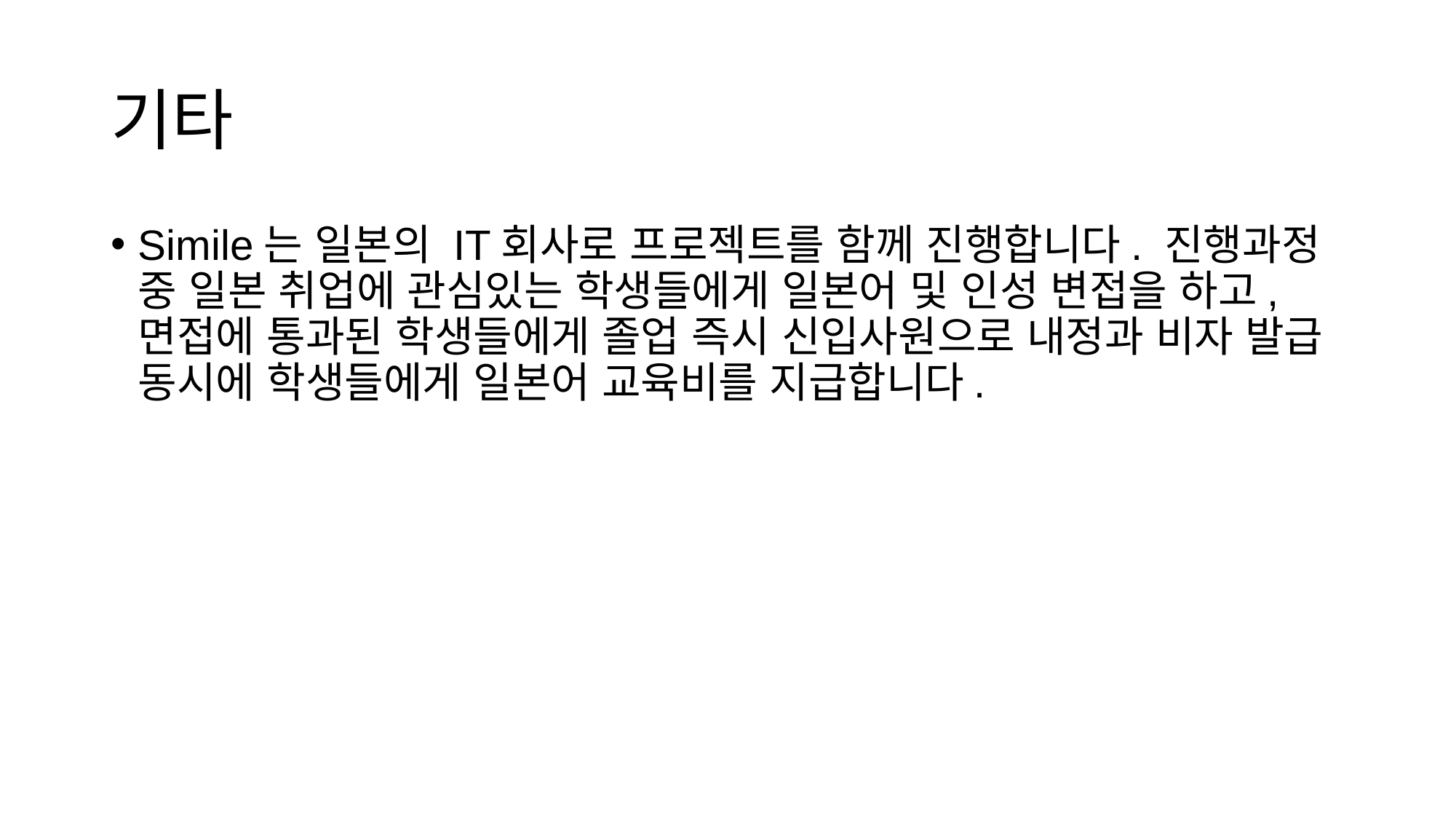

# 기타
Simile는 일본의 IT회사로 프로젝트를 함께 진행합니다. 진행과정 중 일본 취업에 관심있는 학생들에게 일본어 및 인성 변접을 하고, 면접에 통과된 학생들에게 졸업 즉시 신입사원으로 내정과 비자 발급 동시에 학생들에게 일본어 교육비를 지급합니다.